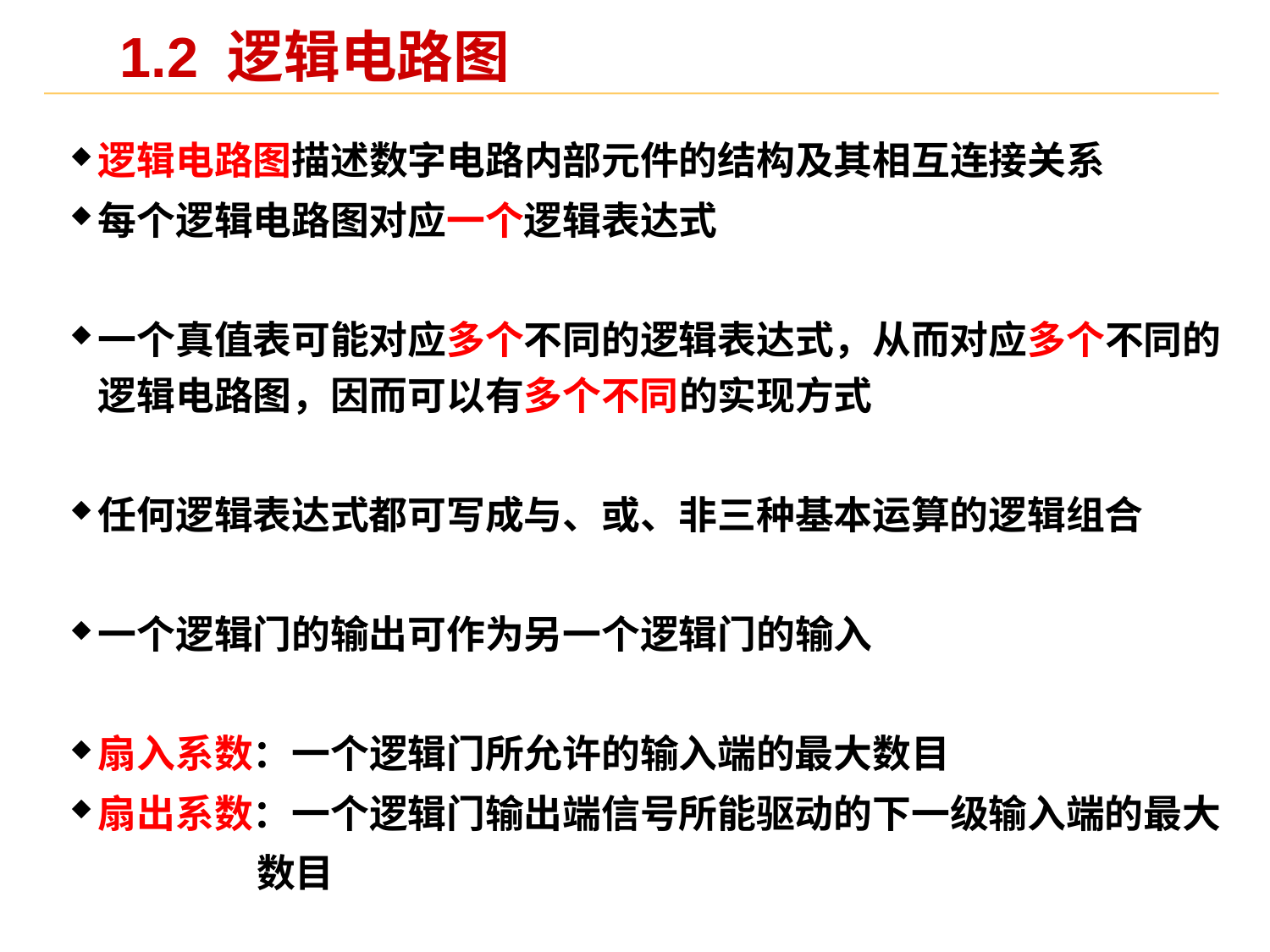

# 1.2 逻辑电路图
逻辑电路图描述数字电路内部元件的结构及其相互连接关系
每个逻辑电路图对应一个逻辑表达式

一个真值表可能对应多个不同的逻辑表达式，从而对应多个不同的逻辑电路图，因而可以有多个不同的实现方式

任何逻辑表达式都可写成与、或、非三种基本运算的逻辑组合

一个逻辑门的输出可作为另一个逻辑门的输入

扇入系数：一个逻辑门所允许的输入端的最大数目
扇出系数：一个逻辑门输出端信号所能驱动的下一级输入端的最大
                    数目
5